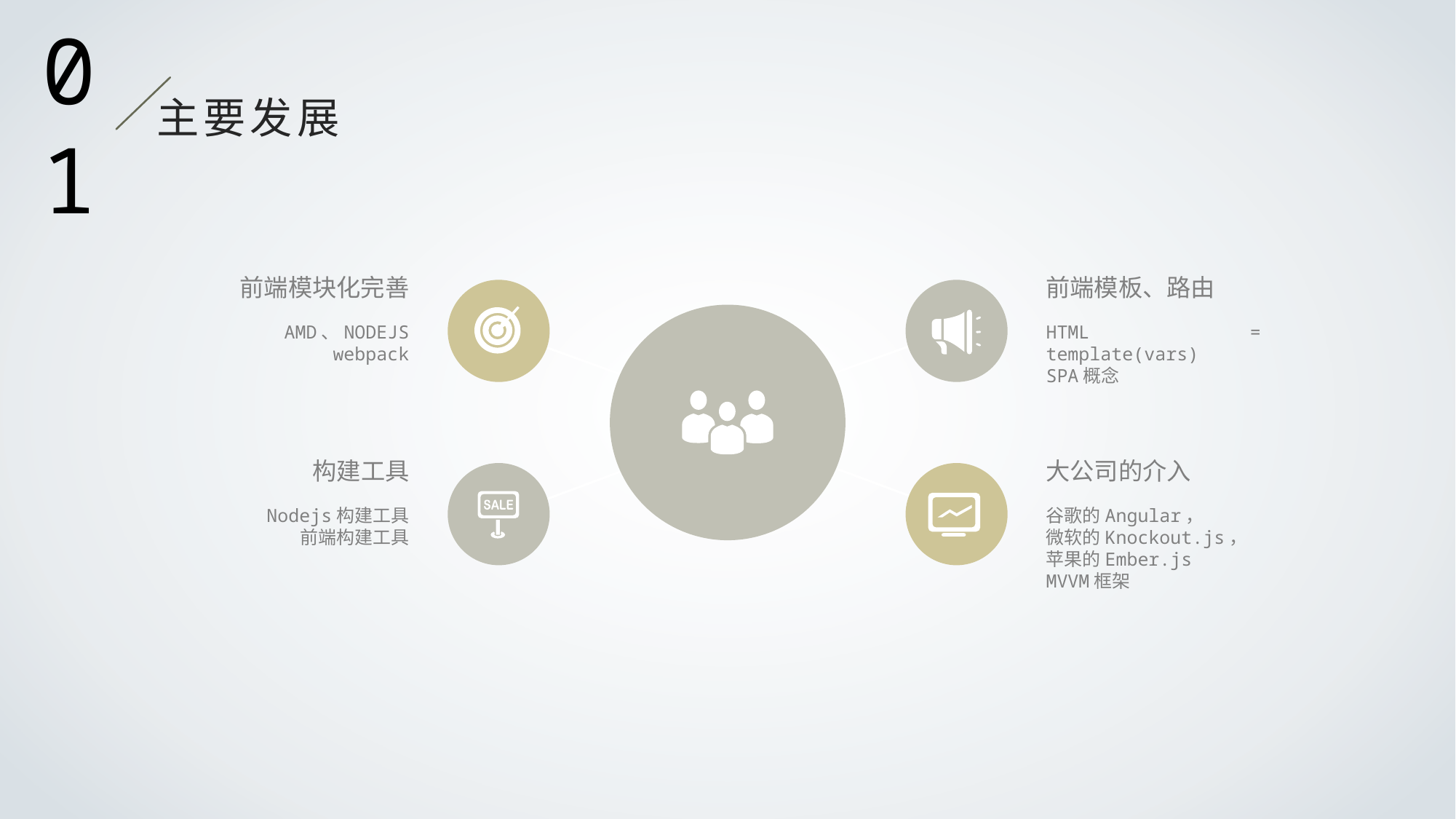

01
主要发展
前端模块化完善
前端模板、路由

AMD、NODEJS
webpack
HTML = template(vars)
SPA概念
构建工具
大公司的介入

Nodejs构建工具
前端构建工具
谷歌的Angular，
微软的Knockout.js，
苹果的Ember.js
MVVM框架